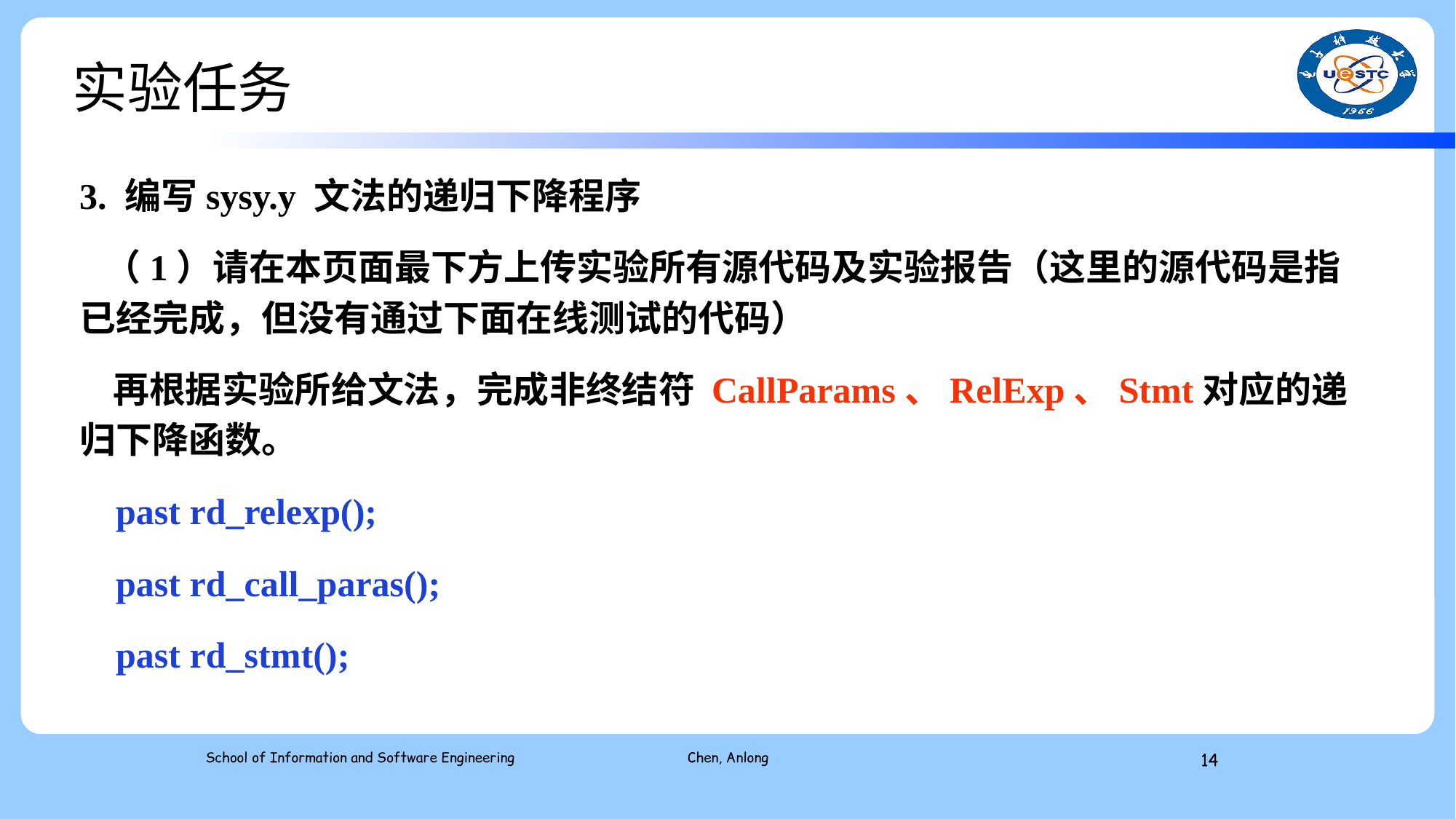

实验任务
3. 编写sysy.y 文法的递归下降程序
  （1）请在本页面最下方上传实验所有源代码及实验报告（这里的源代码是指已经完成，但没有通过下面在线测试的代码）
   再根据实验所给文法，完成非终结符 CallParams、RelExp、Stmt对应的递归下降函数。
    past rd_relexp();
    past rd_call_paras();
    past rd_stmt();
  School of Information and Software Engineering
Chen, Anlong
14